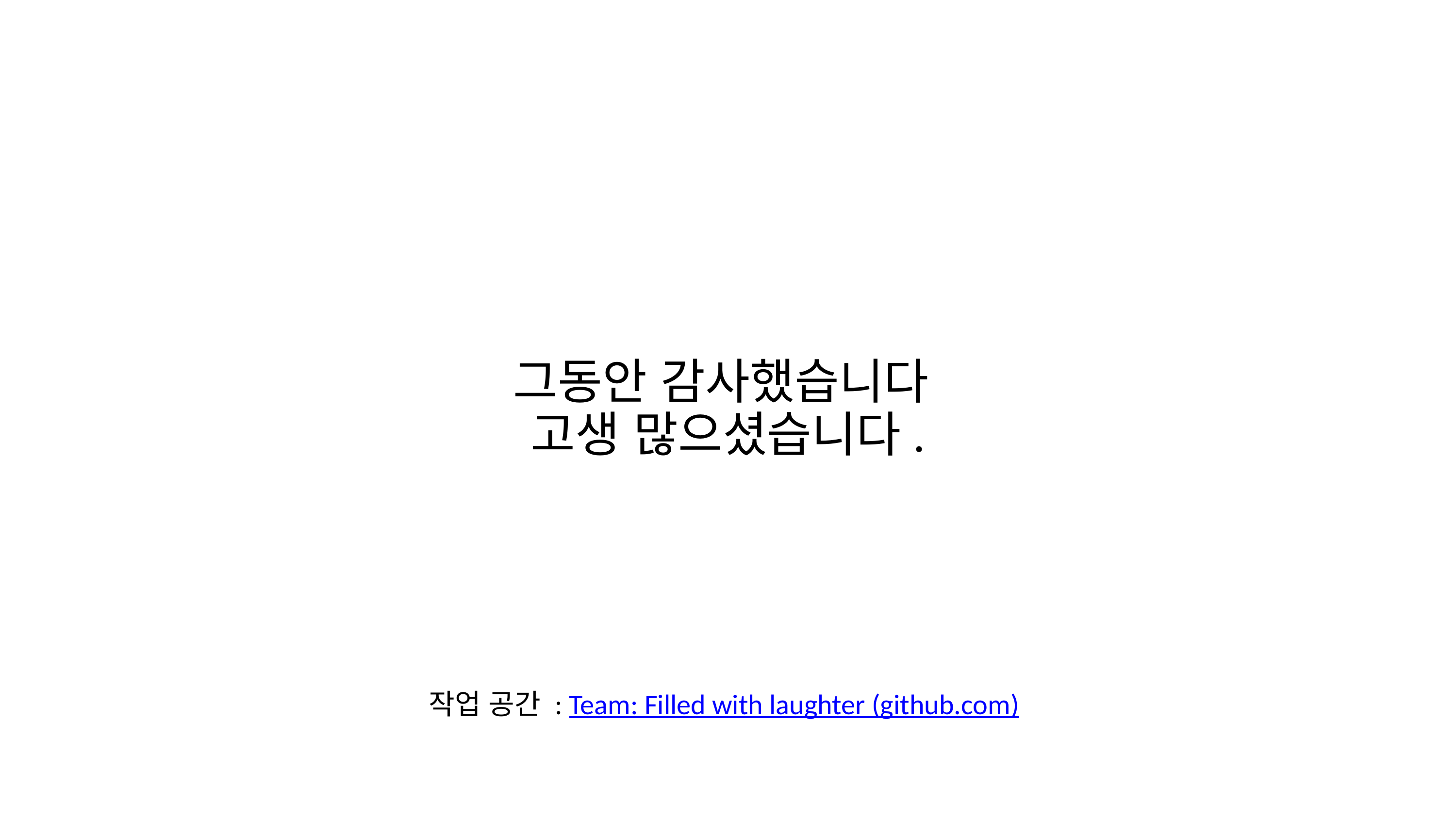

그동안 감사했습니다
고생 많으셨습니다.
작업 공간 : Team: Filled with laughter (github.com)